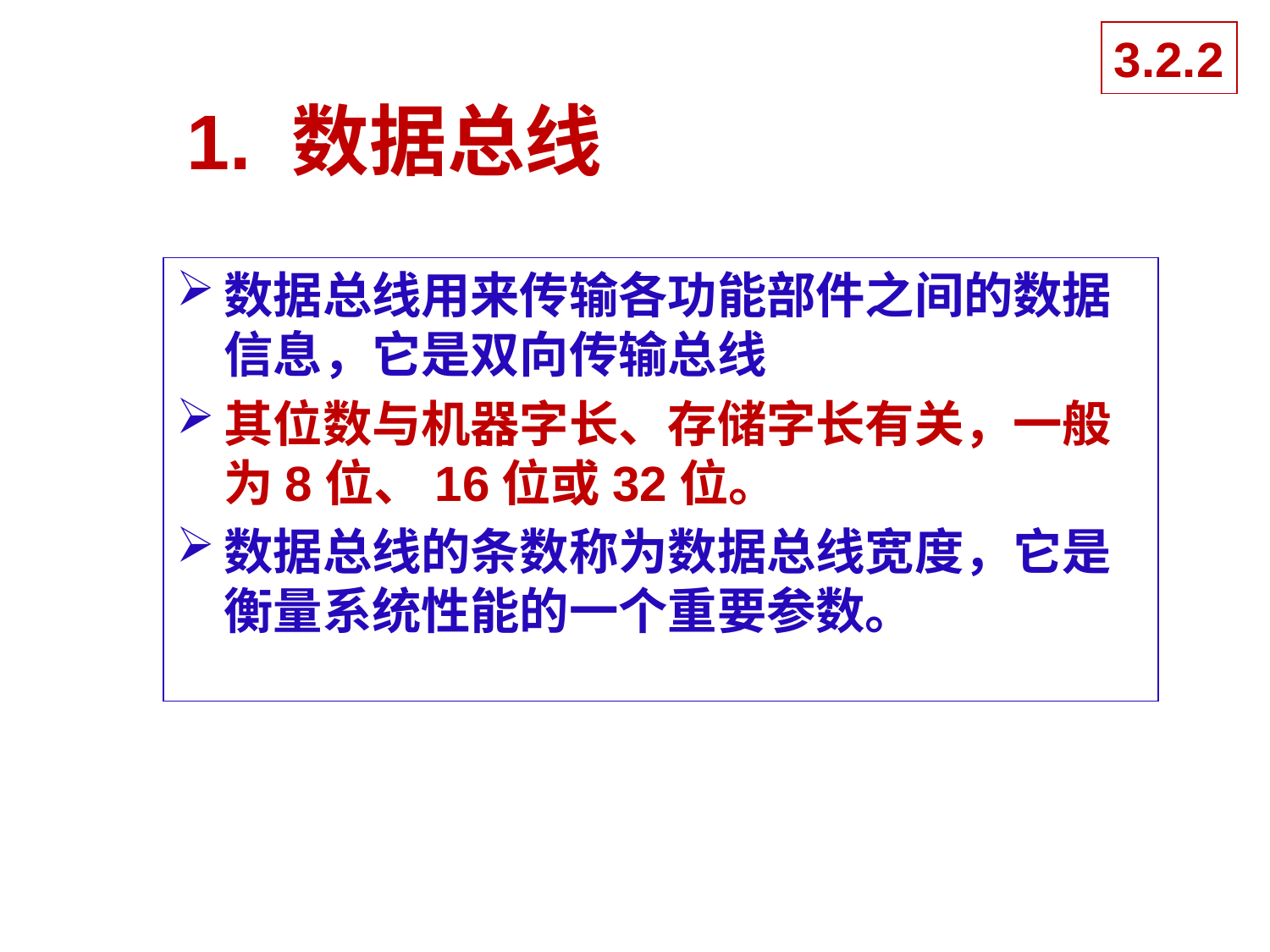

3.2.2
# 1. 数据总线
数据总线用来传输各功能部件之间的数据信息，它是双向传输总线
其位数与机器字长、存储字长有关，一般为8位、16位或32位。
数据总线的条数称为数据总线宽度，它是衡量系统性能的一个重要参数。